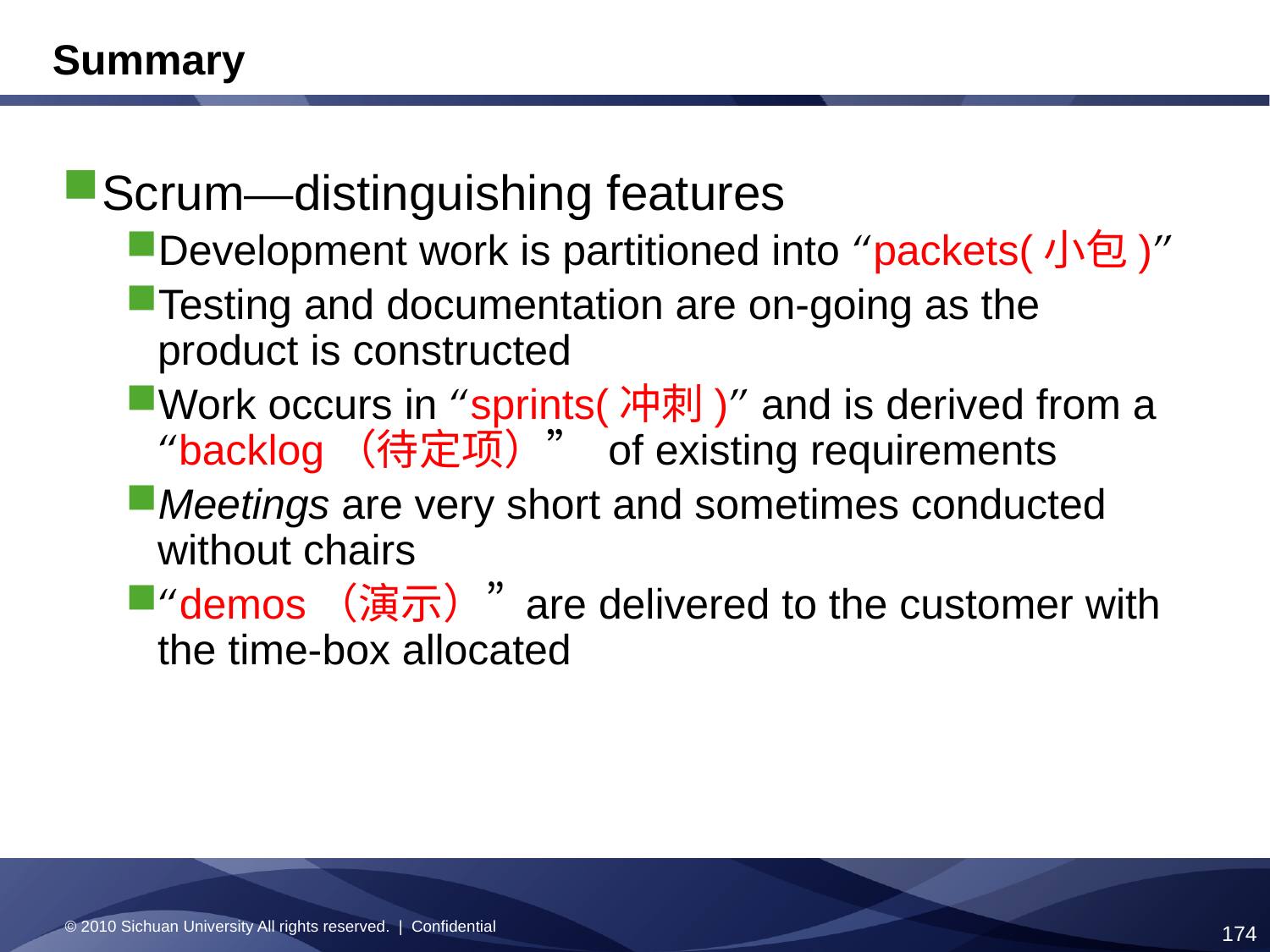

Summary
Scrum—distinguishing features
Development work is partitioned into “packets(小包)”
Testing and documentation are on-going as the product is constructed
Work occurs in “sprints(冲刺)” and is derived from a “backlog（待定项）” of existing requirements
Meetings are very short and sometimes conducted without chairs
“demos（演示）” are delivered to the customer with the time-box allocated

© 2010 Sichuan University All rights reserved.  |  Confidential
174